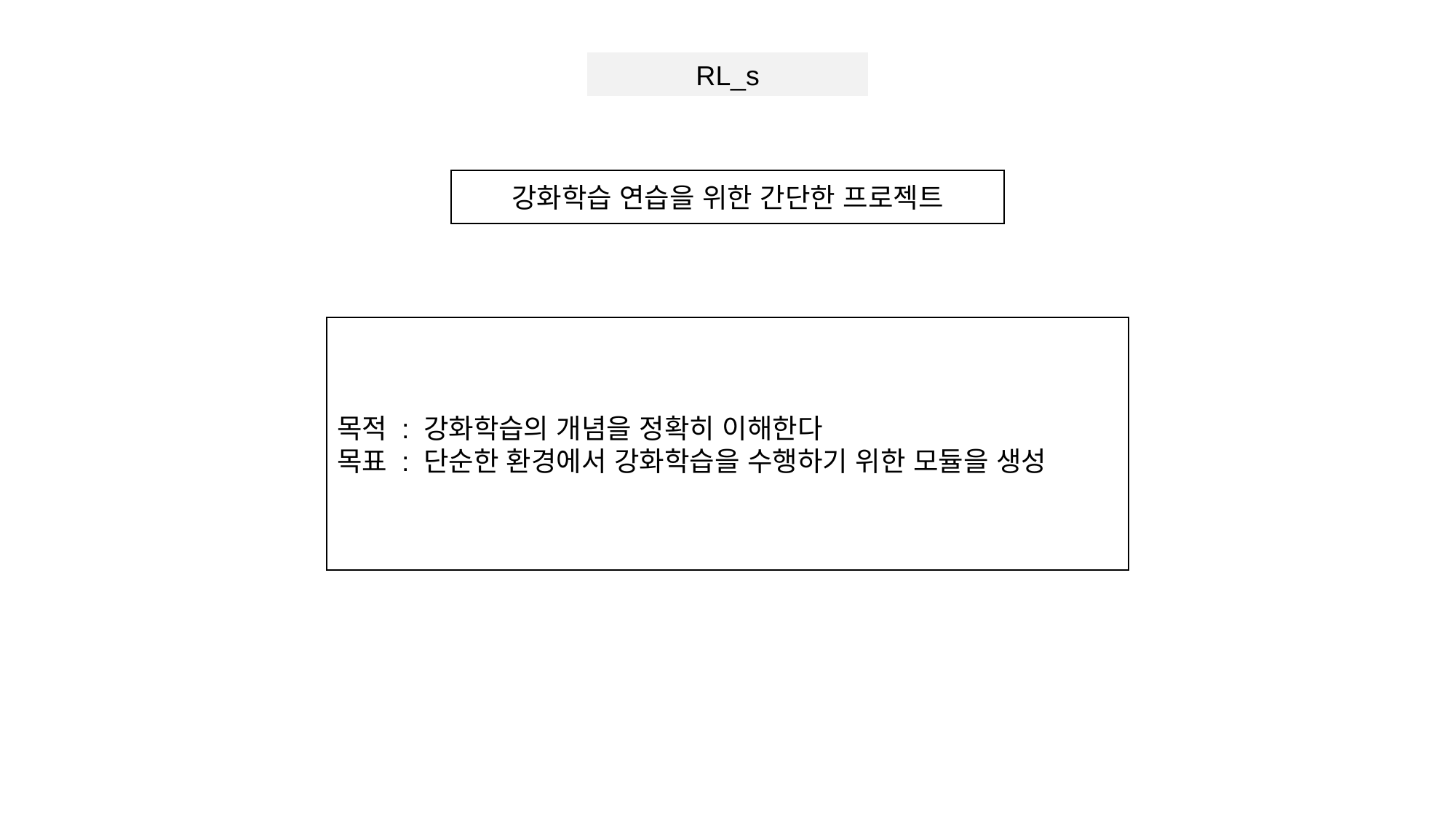

RL_s
강화학습 연습을 위한 간단한 프로젝트
목적 : 강화학습의 개념을 정확히 이해한다
목표 : 단순한 환경에서 강화학습을 수행하기 위한 모듈을 생성